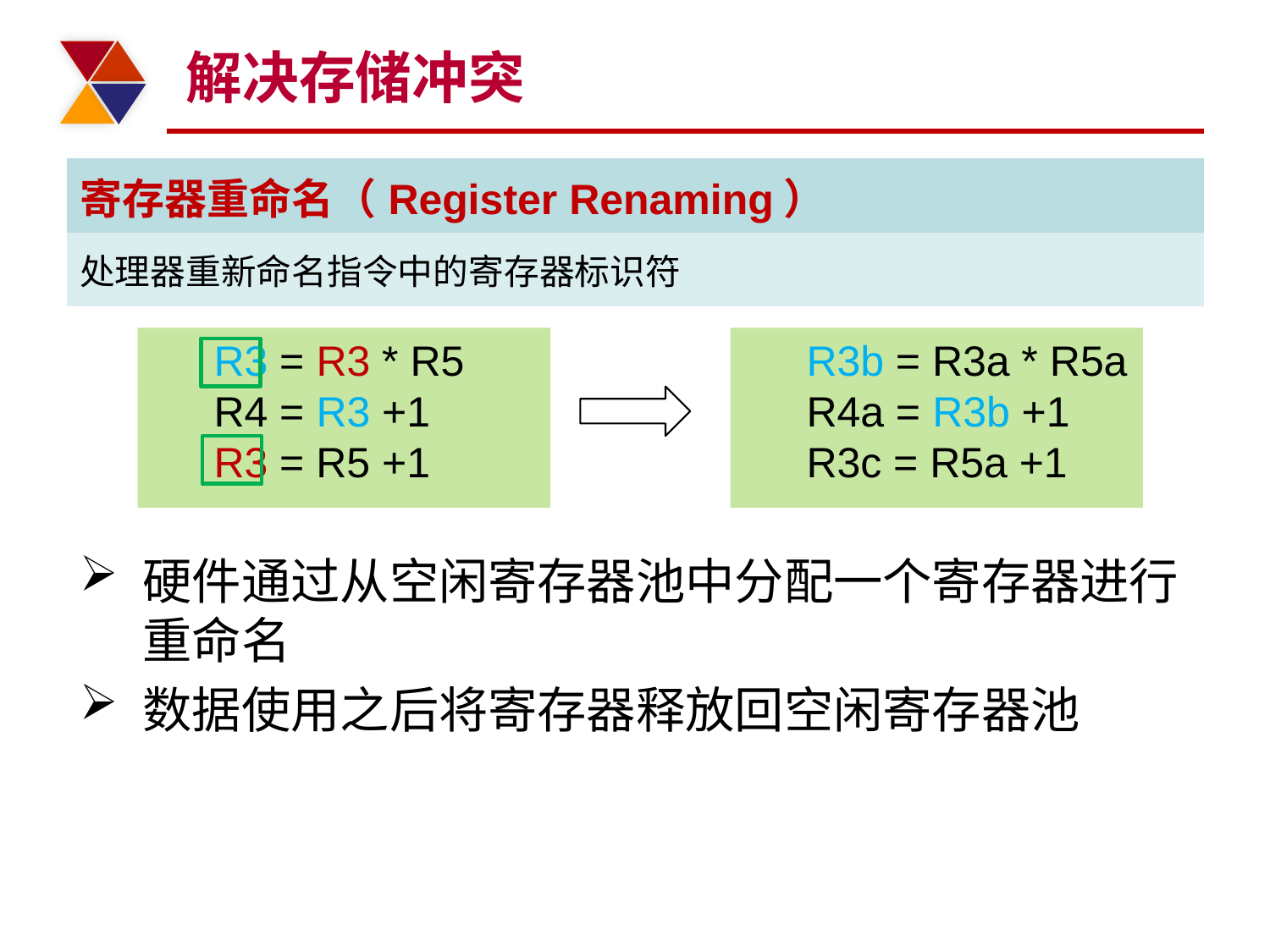

# 解决存储冲突
| 寄存器重命名（Register Renaming） |
| --- |
| 处理器重新命名指令中的寄存器标识符 |
R3 = R3 * R5
R4 = R3 +1
R3 = R5 +1
R3b = R3a * R5a
R4a = R3b +1
R3c = R5a +1

硬件通过从空闲寄存器池中分配一个寄存器进行重命名
数据使用之后将寄存器释放回空闲寄存器池